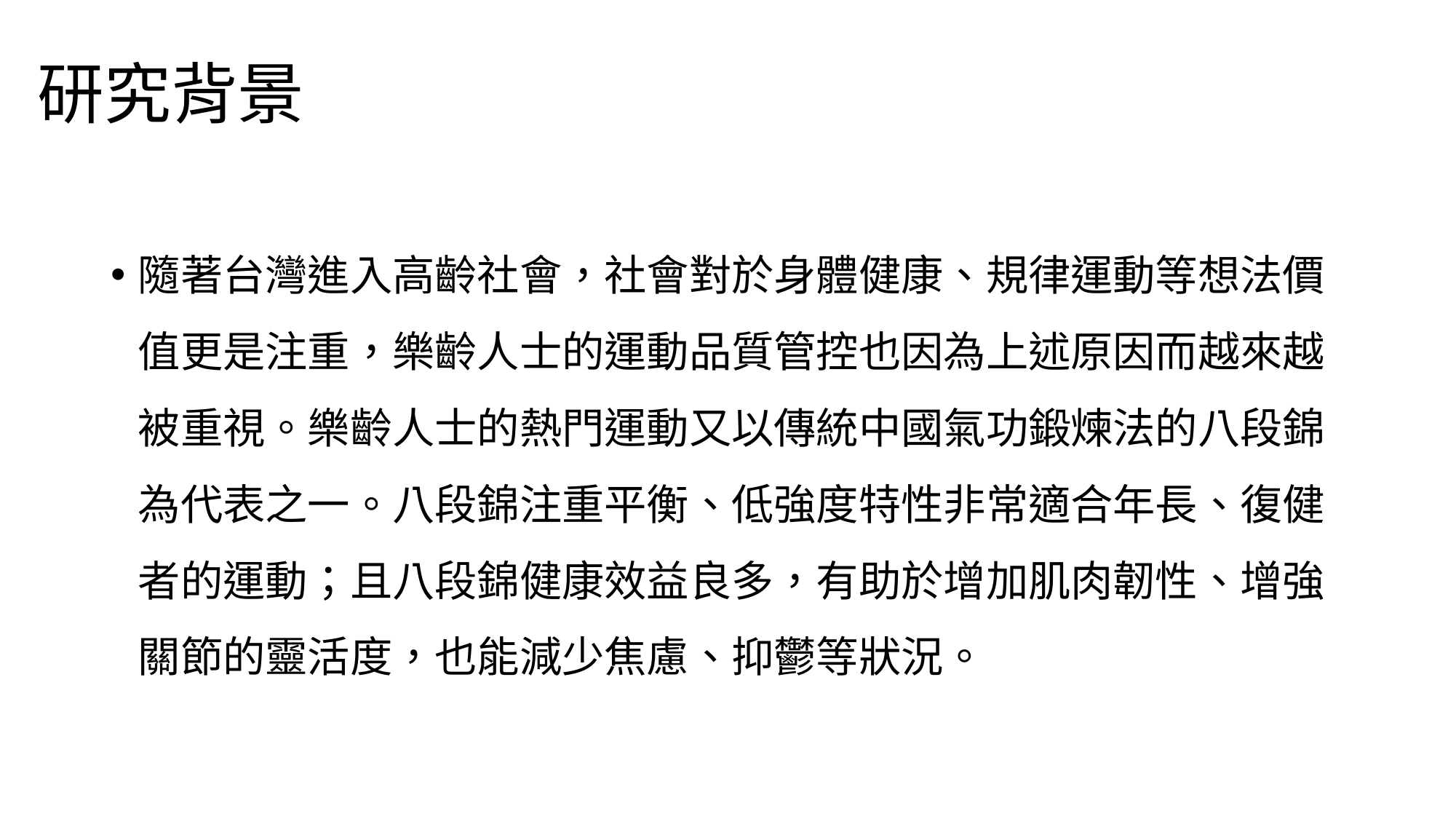

# 研究背景
隨著台灣進入高齡社會，社會對於身體健康、規律運動等想法價值更是注重，樂齡人士的運動品質管控也因為上述原因而越來越被重視。樂齡人士的熱門運動又以傳統中國氣功鍛煉法的八段錦為代表之一。八段錦注重平衡、低強度特性非常適合年長、復健者的運動；且八段錦健康效益良多，有助於增加肌肉韌性、增強關節的靈活度，也能減少焦慮、抑鬱等狀況。